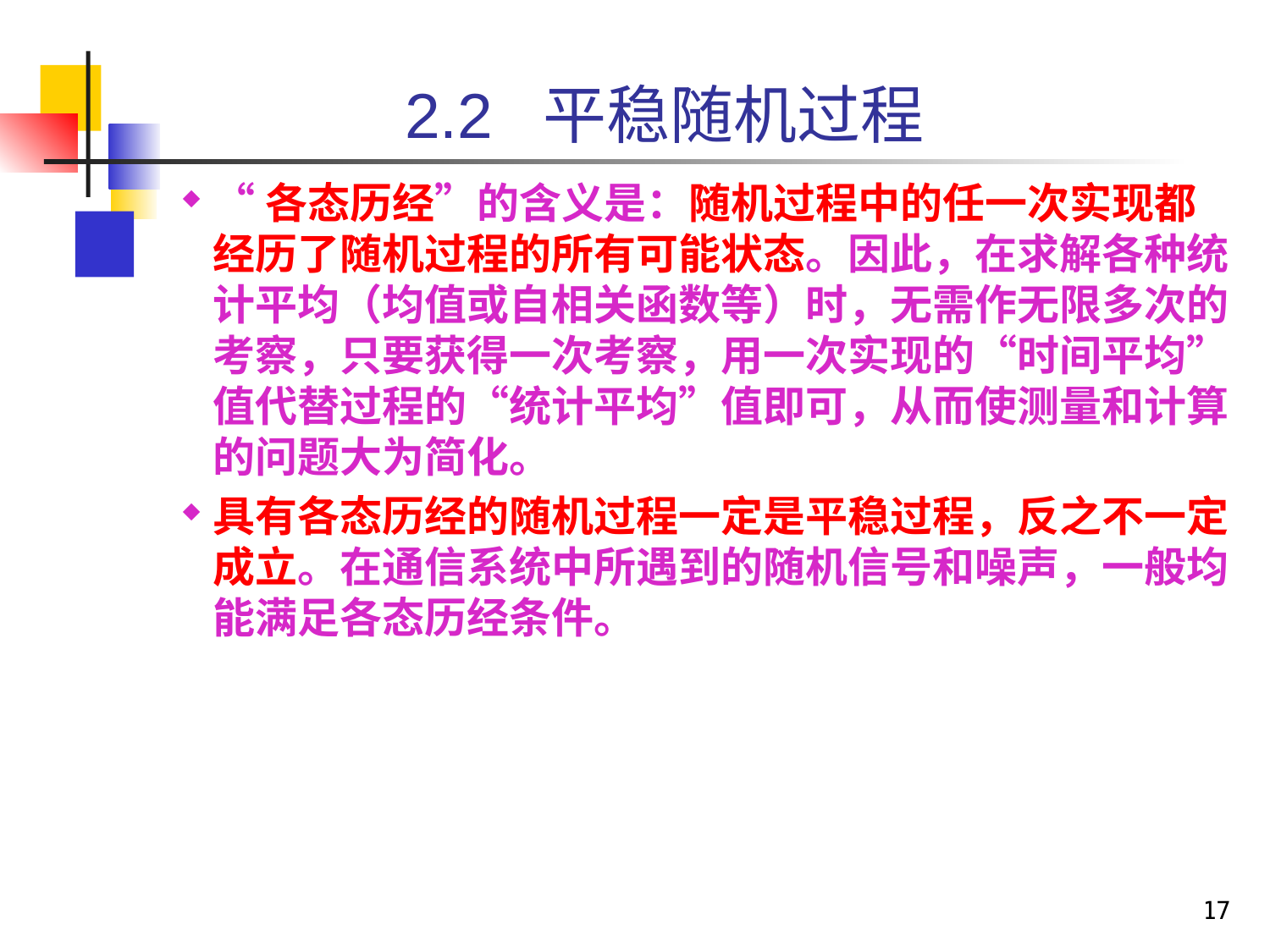

2.2  平稳随机过程
“各态历经”的含义是：随机过程中的任一次实现都经历了随机过程的所有可能状态。因此，在求解各种统计平均（均值或自相关函数等）时，无需作无限多次的考察，只要获得一次考察，用一次实现的“时间平均”值代替过程的“统计平均”值即可，从而使测量和计算的问题大为简化。
具有各态历经的随机过程一定是平稳过程，反之不一定成立。在通信系统中所遇到的随机信号和噪声，一般均能满足各态历经条件。
17